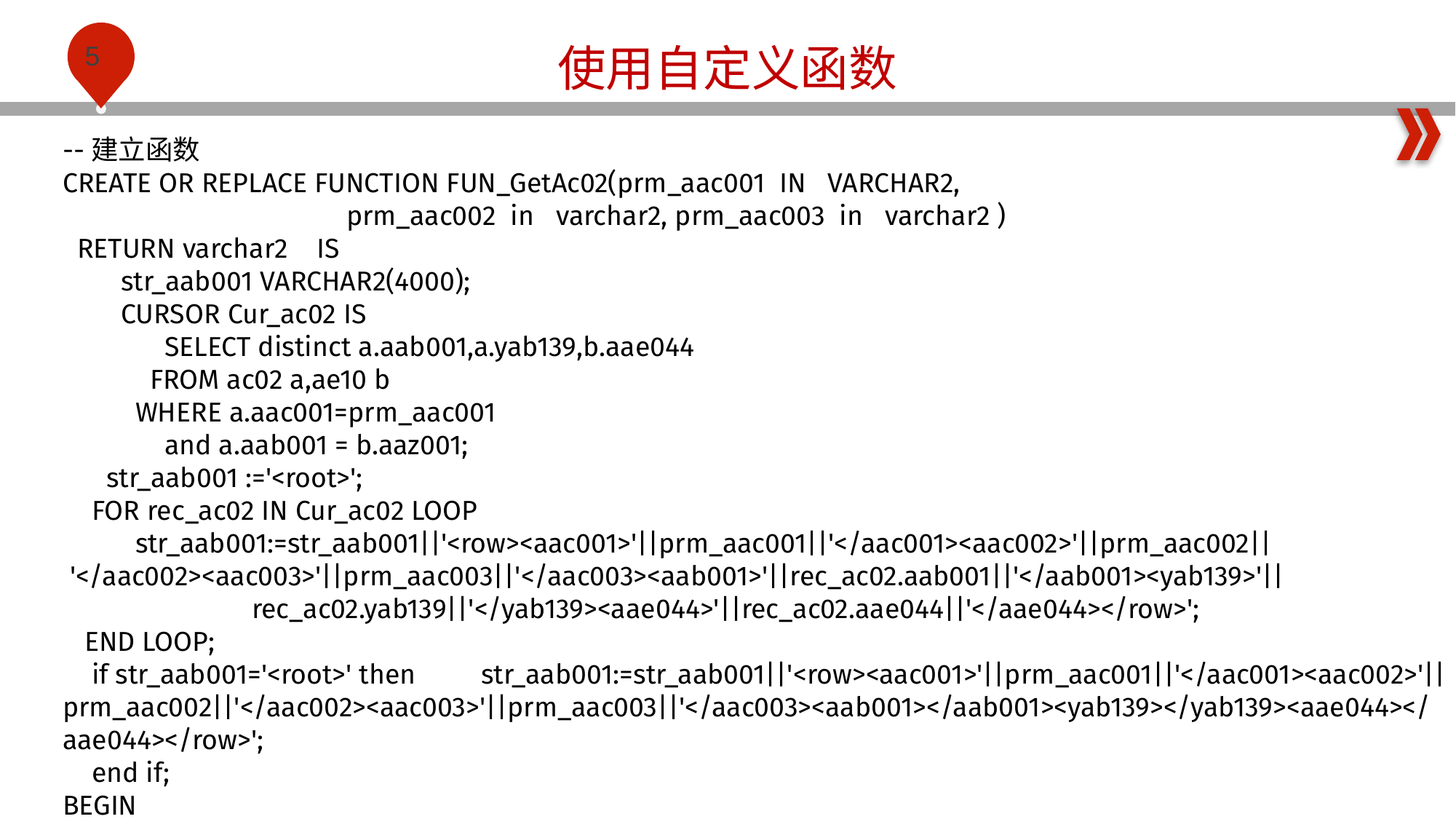

使用自定义函数
--建立函数
CREATE OR REPLACE FUNCTION FUN_GetAc02(prm_aac001  IN   VARCHAR2,
                                       prm_aac002  in   varchar2, prm_aac003  in   varchar2 )
  RETURN varchar2    IS
        str_aab001 VARCHAR2(4000);
        CURSOR Cur_ac02 IS
              SELECT distinct a.aab001,a.yab139,b.aae044
            FROM ac02 a,ae10 b
          WHERE a.aac001=prm_aac001
              and a.aab001 = b.aaz001;
      str_aab001 :='<root>';
    FOR rec_ac02 IN Cur_ac02 LOOP
          str_aab001:=str_aab001||'<row><aac001>'||prm_aac001||'</aac001><aac002>'||prm_aac002||
 '</aac002><aac003>'||prm_aac003||'</aac003><aab001>'||rec_ac02.aab001||'</aab001><yab139>'||
                          rec_ac02.yab139||'</yab139><aae044>'||rec_ac02.aae044||'</aae044></row>';
   END LOOP;
    if str_aab001='<root>' then         str_aab001:=str_aab001||'<row><aac001>'||prm_aac001||'</aac001><aac002>'||prm_aac002||'</aac002><aac003>'||prm_aac003||'</aac003><aab001></aab001><yab139></yab139><aae044></aae044></row>';
    end if;
BEGIN